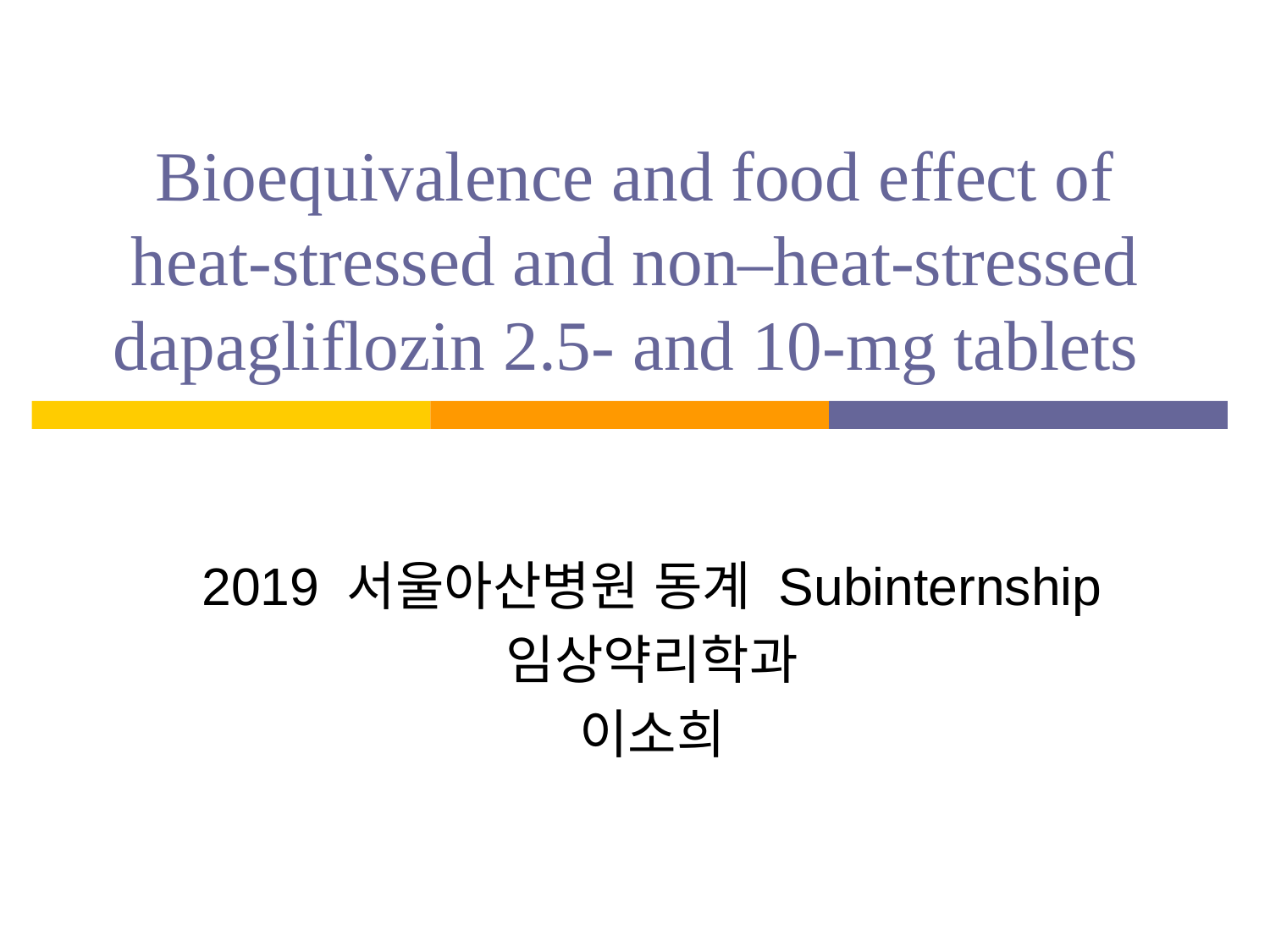

# Bioequivalence and food effect of heat-stressed and non–heat-stressed dapagliflozin 2.5- and 10-mg tablets
2019 서울아산병원 동계 Subinternship
임상약리학과
이소희